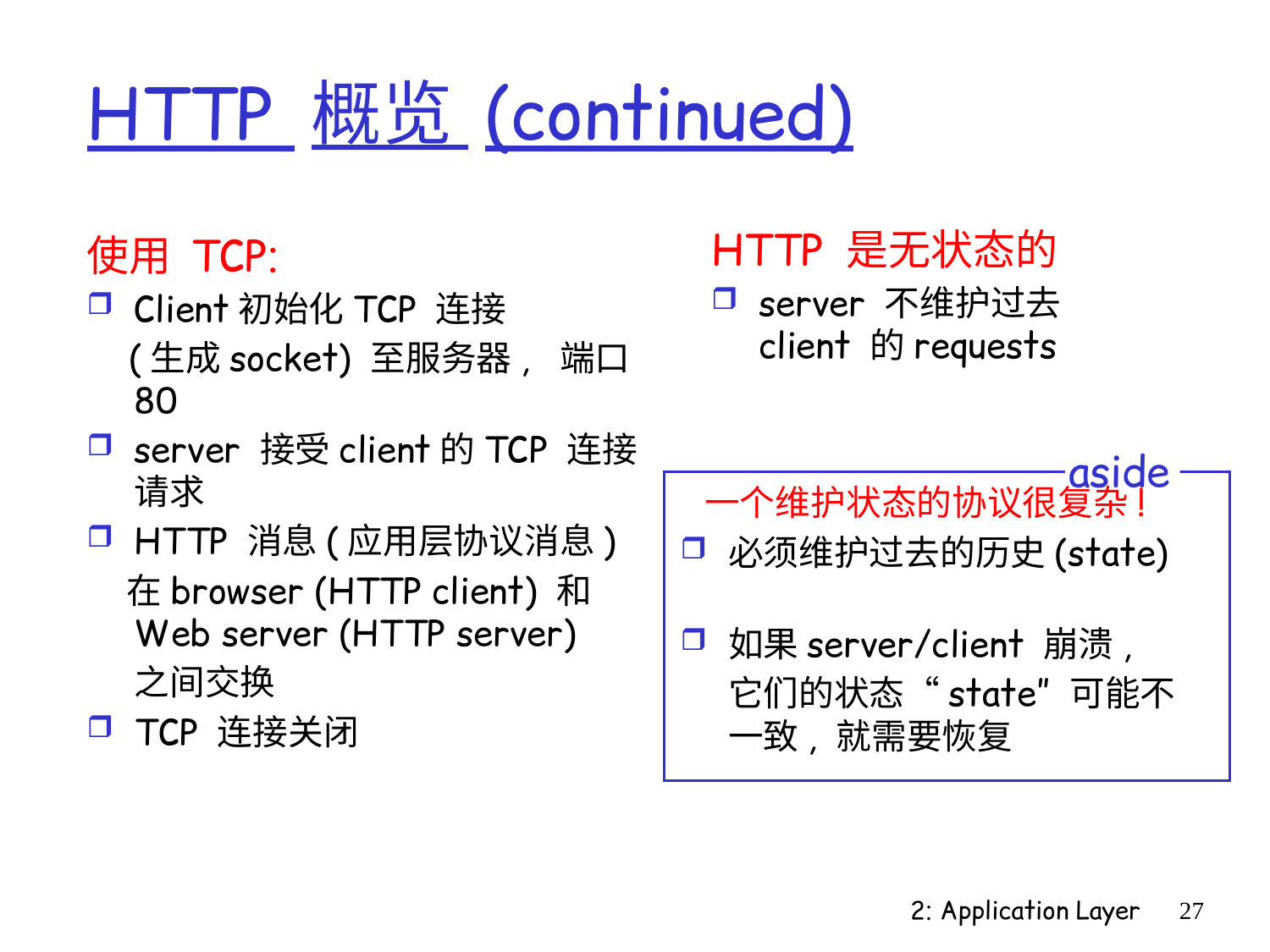

# HTTP 概览 (continued)
HTTP 是无状态的
server 不维护过去client 的requests
使用 TCP:
Client初始化TCP 连接
    (生成socket) 至服务器,  端口 80
server 接受client的TCP 连接请求
HTTP 消息(应用层协议消息)
    在browser (HTTP client) 和 Web server (HTTP server)
     之间交换
TCP 连接关闭
aside

  一个维护状态的协议很复杂!
必须维护过去的历史(state)
如果server/client 崩溃,
     它们的状态“state” 可能不一致, 就需要恢复

2: Application Layer
27